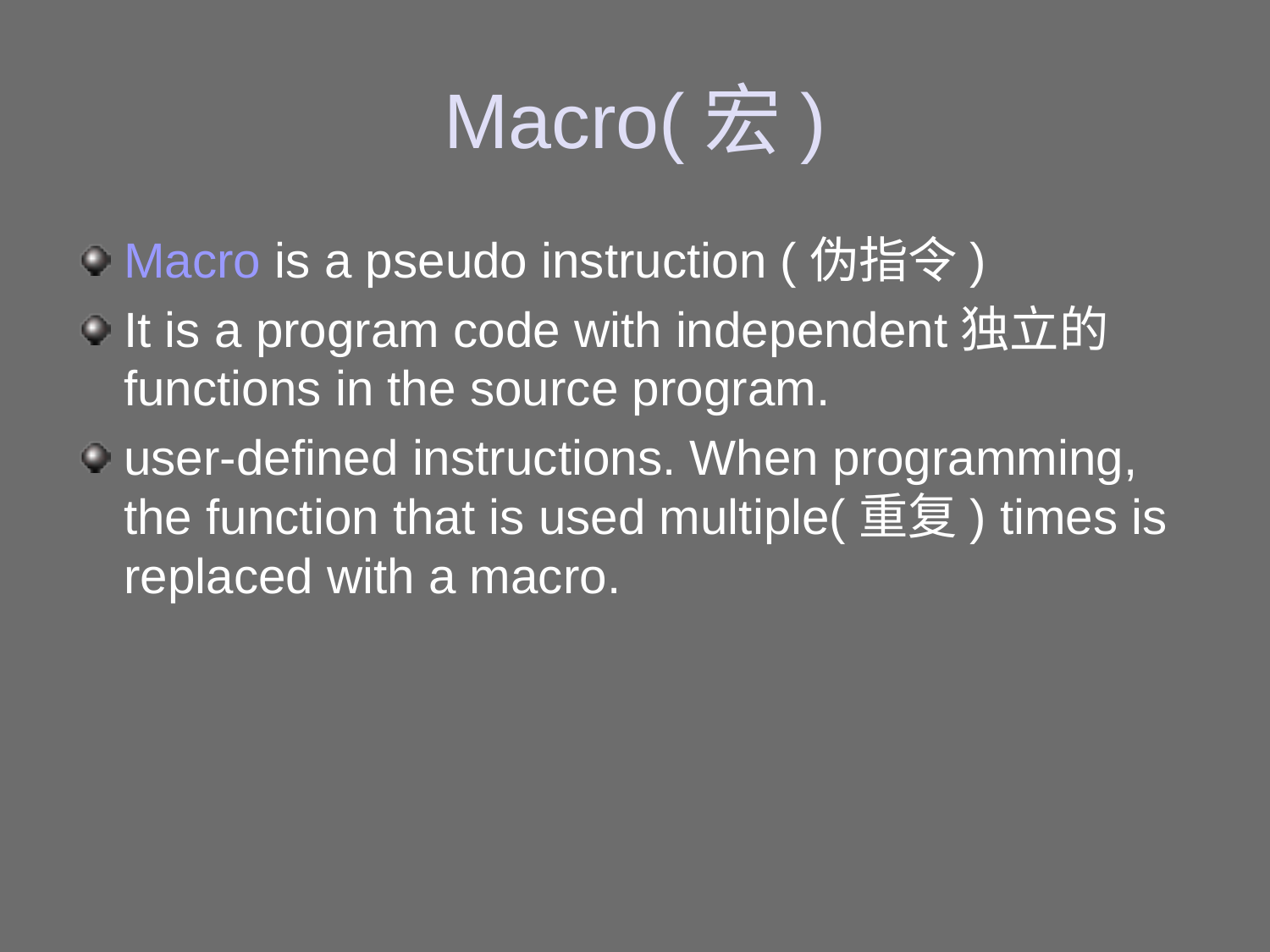

# Macro(宏)
Macro is a pseudo instruction (伪指令)
It is a program code with independent独立的 functions in the source program.
user-defined instructions. When programming, the function that is used multiple(重复) times is replaced with a macro.